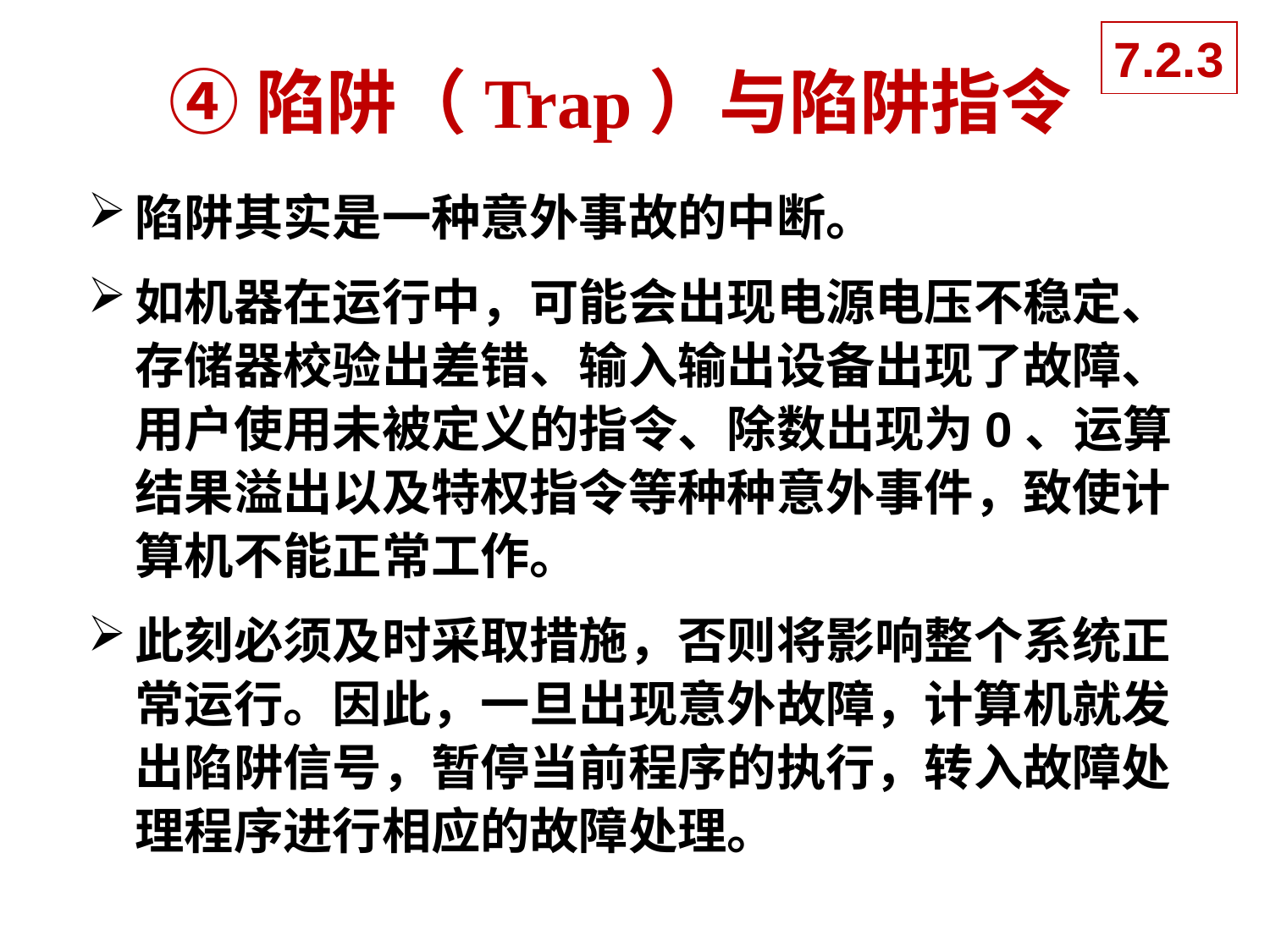

7.2.3
# ④陷阱（Trap）与陷阱指令
陷阱其实是一种意外事故的中断。
如机器在运行中，可能会出现电源电压不稳定、存储器校验出差错、输入输出设备出现了故障、用户使用未被定义的指令、除数出现为0、运算结果溢出以及特权指令等种种意外事件，致使计算机不能正常工作。
此刻必须及时采取措施，否则将影响整个系统正常运行。因此，一旦出现意外故障，计算机就发出陷阱信号，暂停当前程序的执行，转入故障处理程序进行相应的故障处理。